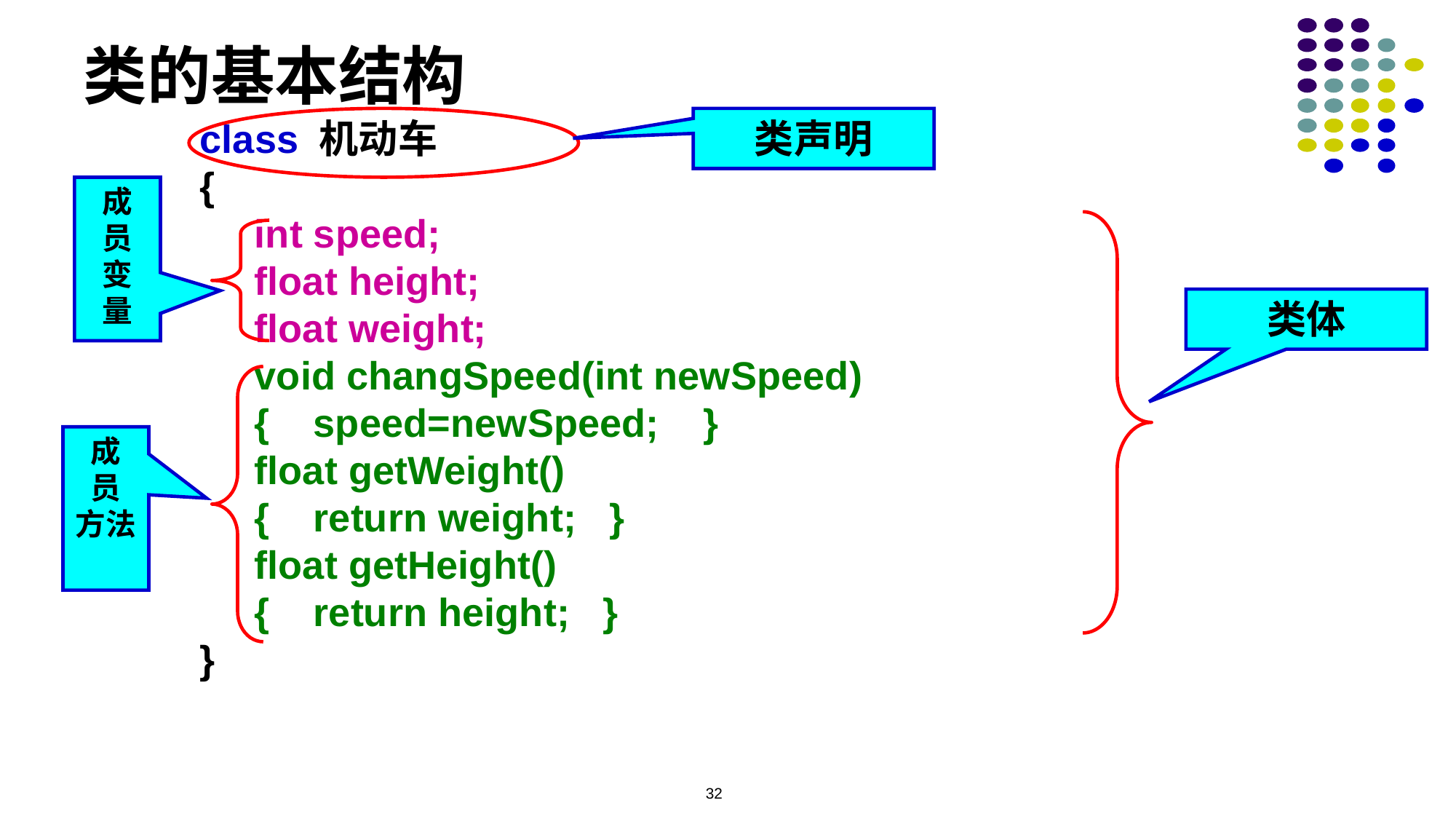

# 类的基本结构
class 机动车
{
     int speed;
     float height;
     float weight;
     void changSpeed(int newSpeed)
     {    speed=newSpeed;    }
     float getWeight()
     {    return weight;   }
     float getHeight()
     {    return height;   }
}
类声明

成
员
变
量

类体

成
员
方法
32